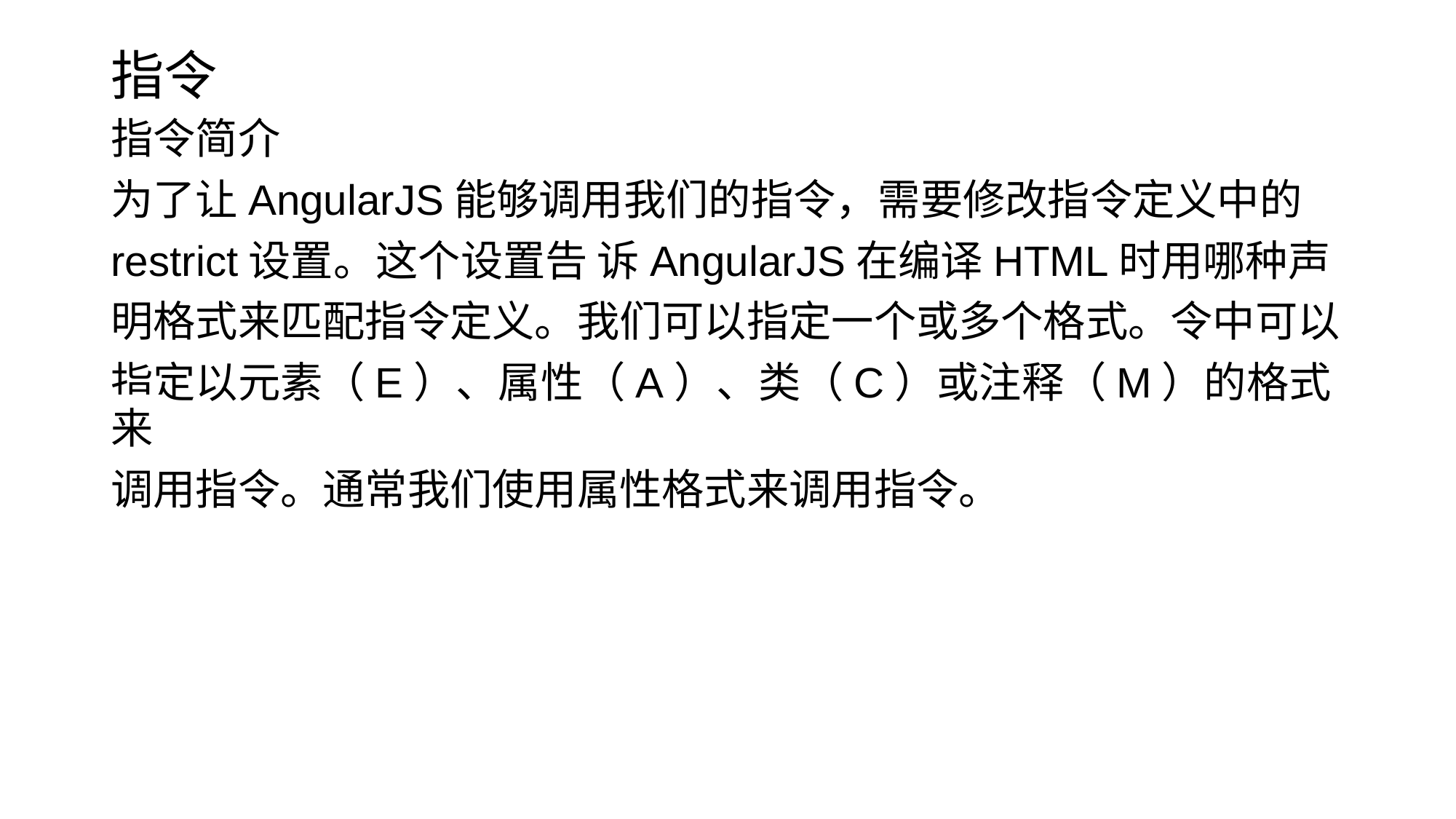

# 指令
指令简介
为了让AngularJS能够调用我们的指令，需要修改指令定义中的
restrict设置。这个设置告 诉AngularJS在编译HTML时用哪种声
明格式来匹配指令定义。我们可以指定一个或多个格式。令中可以
指定以元素（E）、属性（A）、类（C）或注释（M）的格式来
调用指令。通常我们使用属性格式来调用指令。